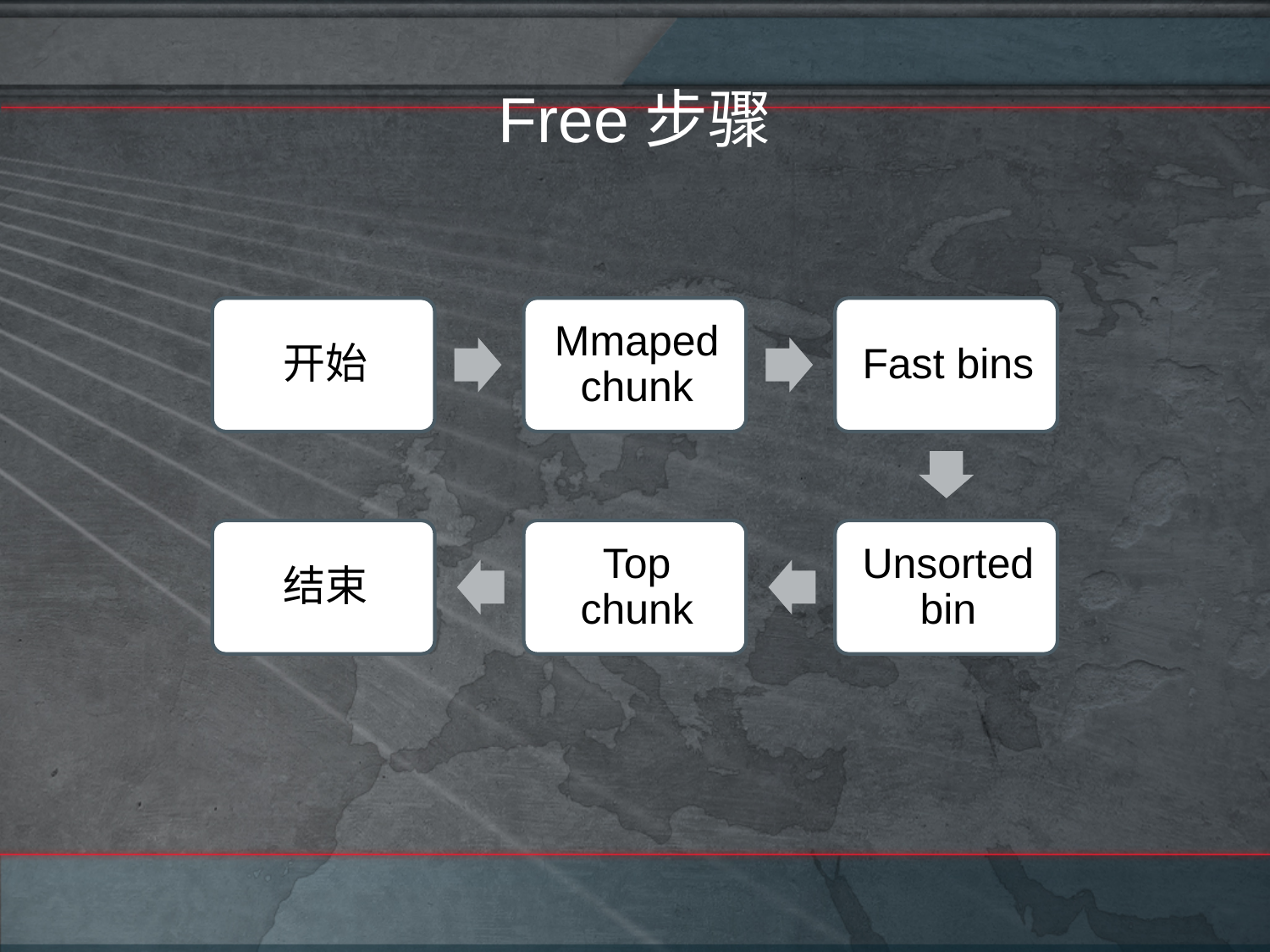

# Free步骤
开始

Mmaped chunk

Fast bins

Unsorted bin

Top chunk

结束